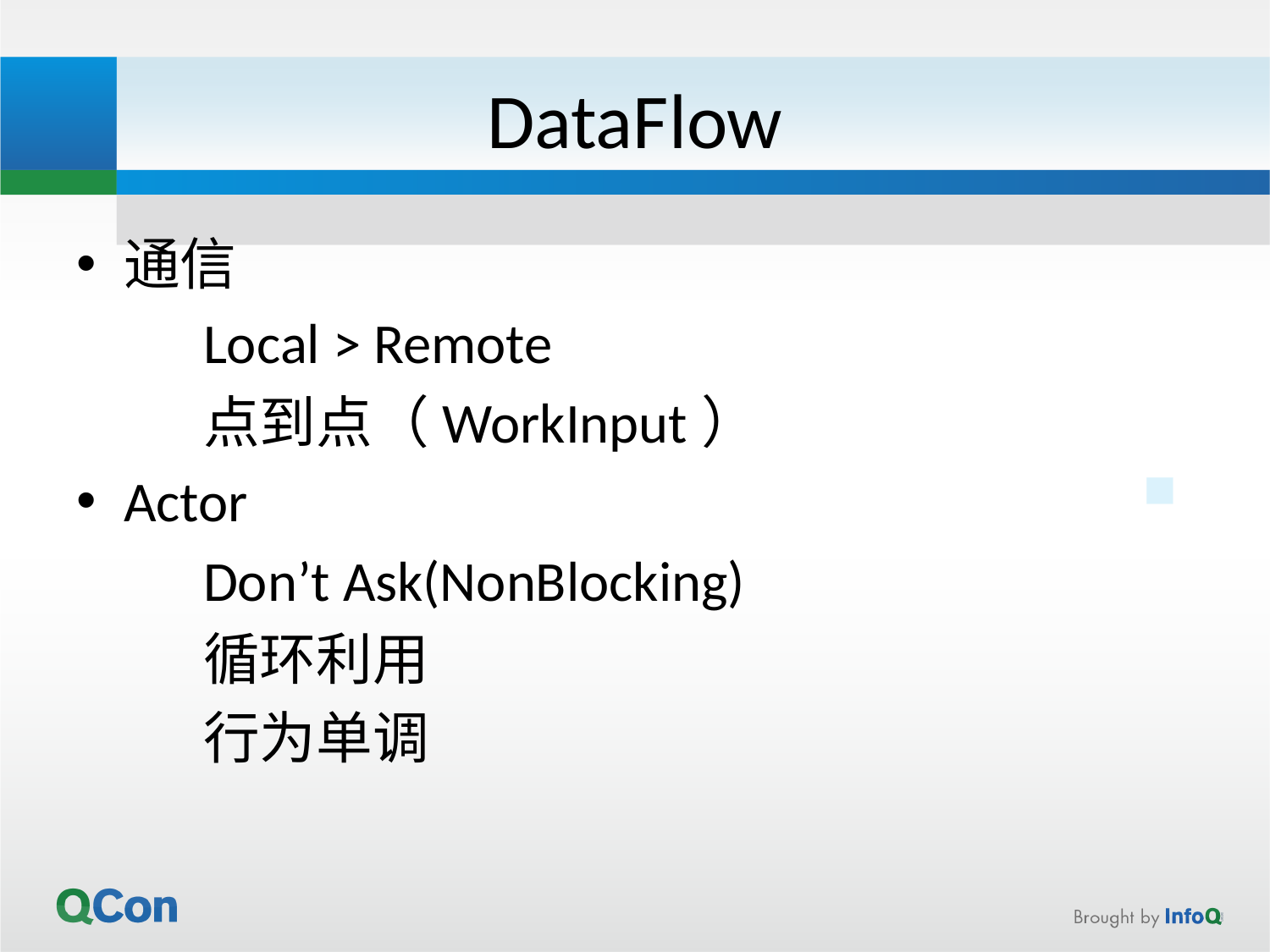

# DataFlow
通信
	Local > Remote
	点到点（WorkInput）
Actor
	Don’t Ask(NonBlocking)
	循环利用
	行为单调